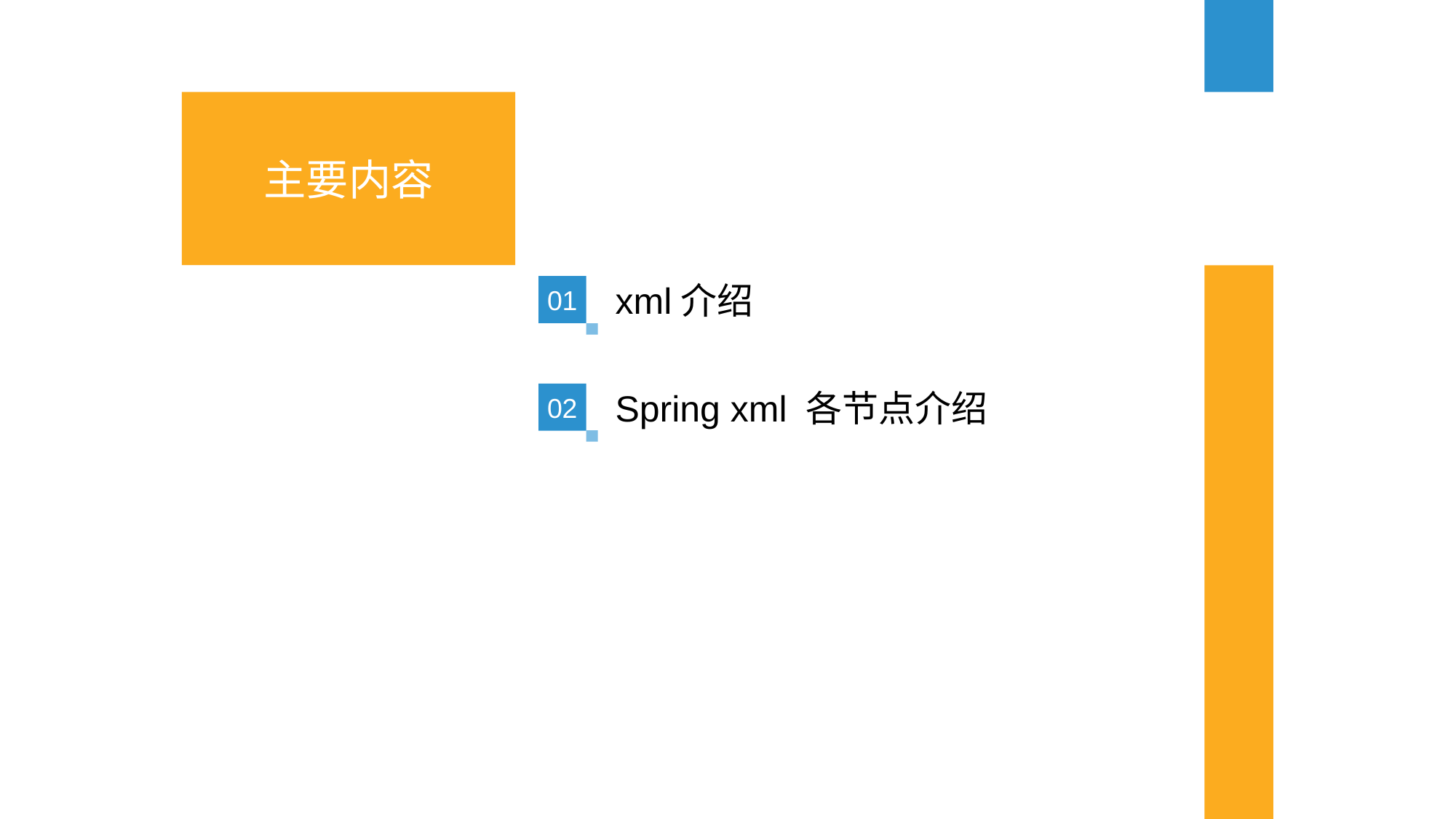

主要内容

xml介绍
01

Spring xml 各节点介绍
02